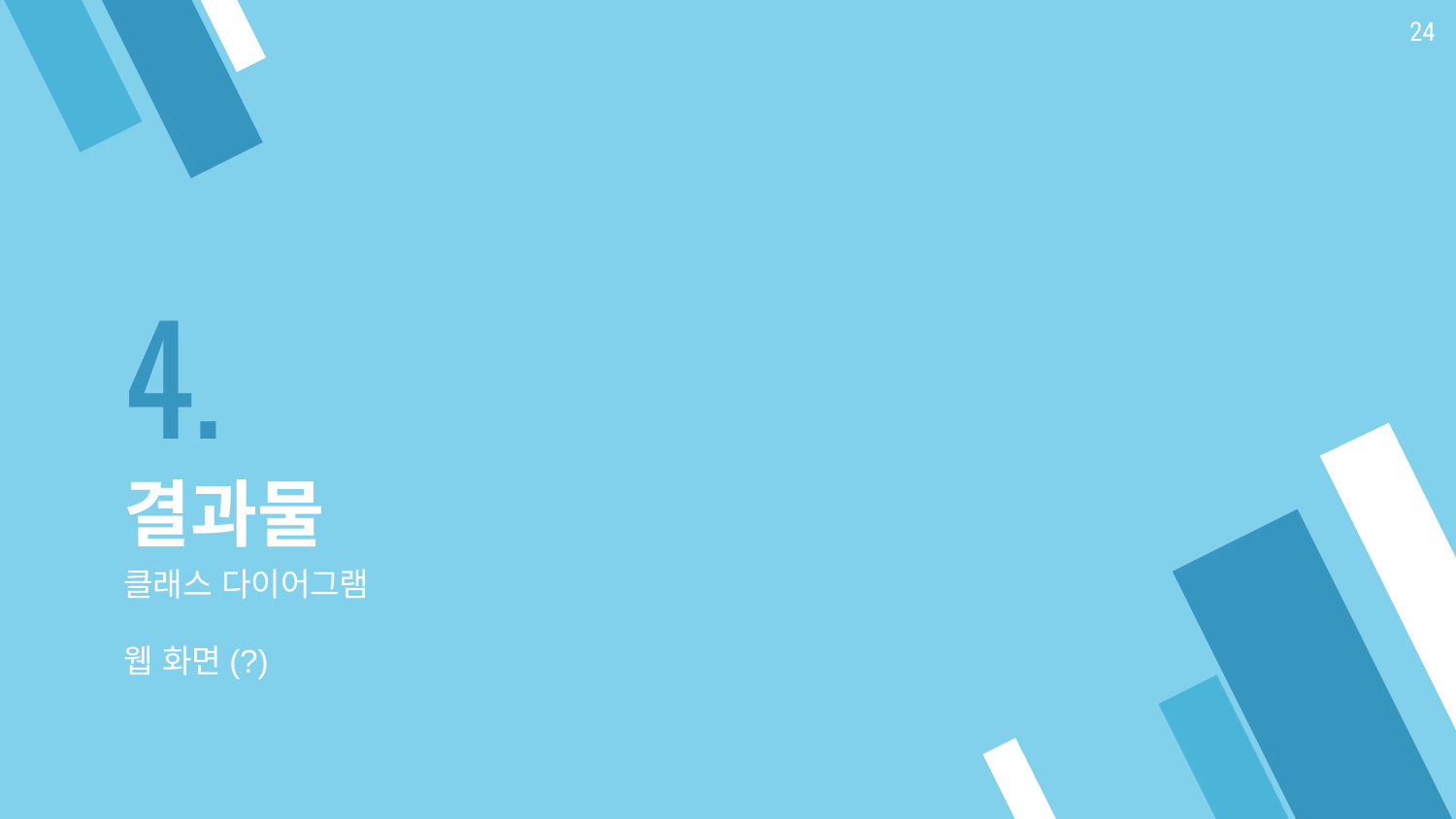

24
# 4.
결과물
클래스 다이어그램

웹 화면(?)